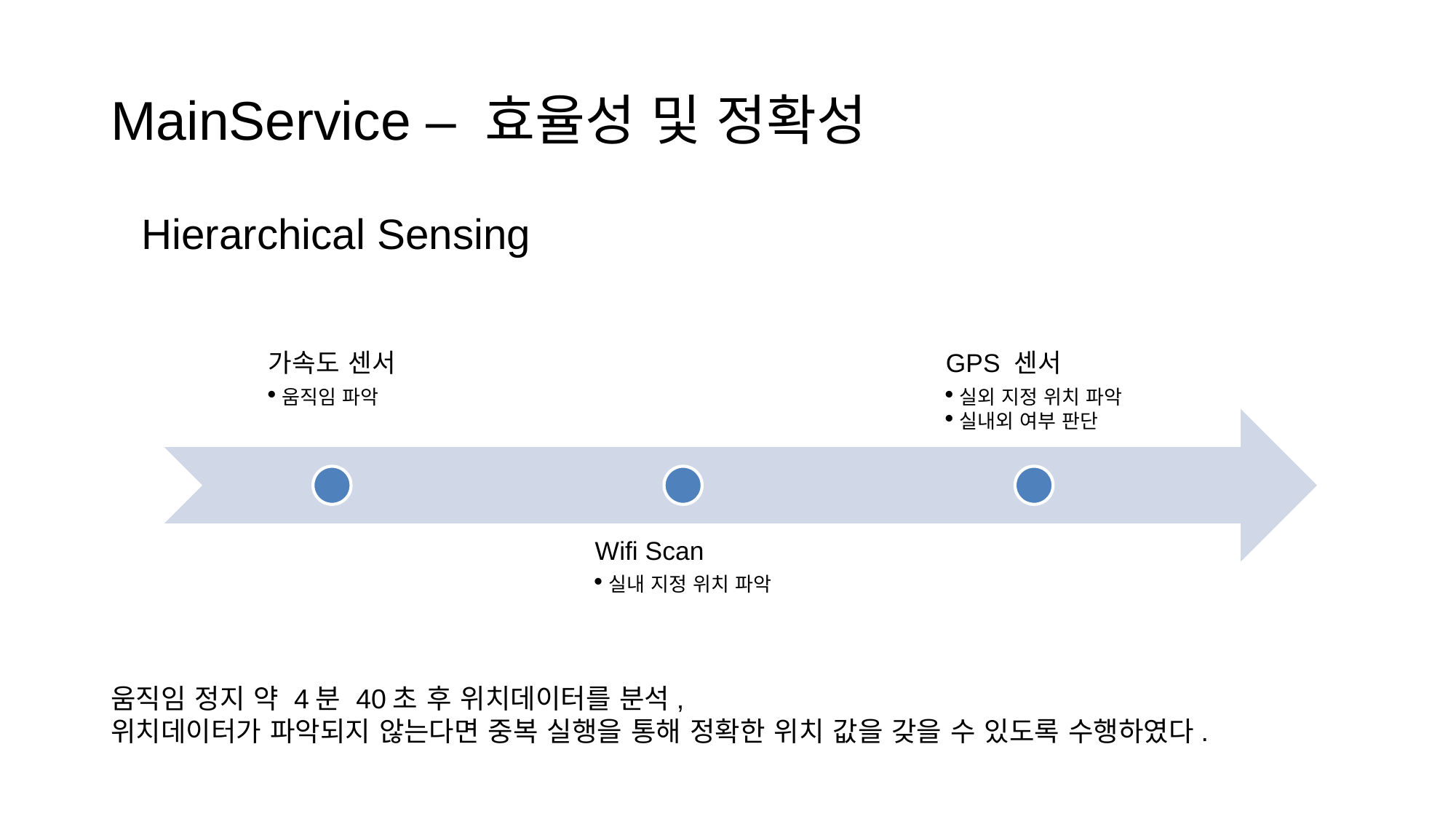

MainService – 효율성 및 정확성
Hierarchical Sensing
가속도 센서
움직임 파악

GPS 센서
실외 지정 위치 파악
실내외 여부 판단

Wifi Scan
실내 지정 위치 파악
움직임 정지 약 4분 40초 후 위치데이터를 분석,
위치데이터가 파악되지 않는다면 중복 실행을 통해 정확한 위치 값을 갖을 수 있도록 수행하였다.